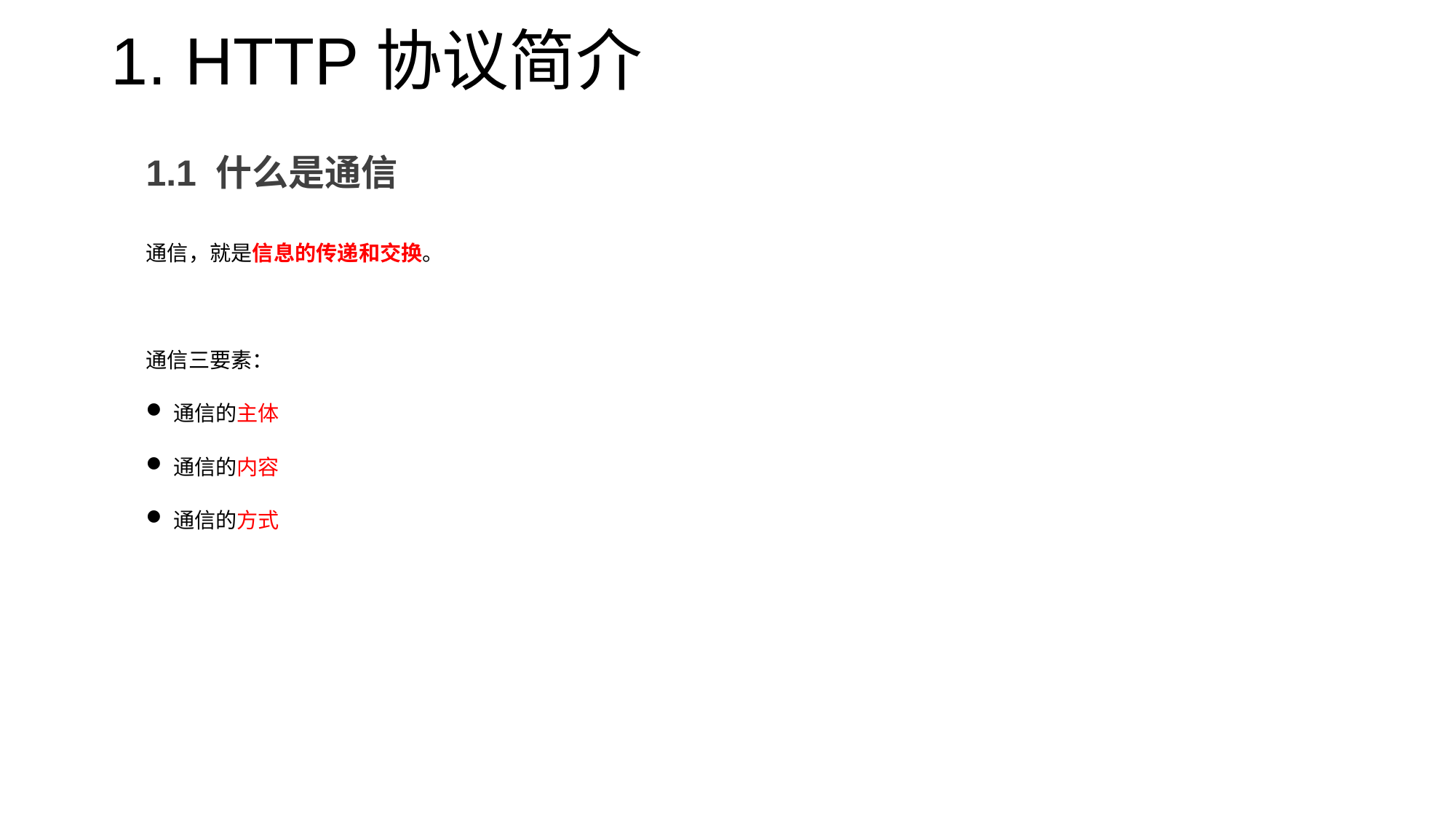

# 1. HTTP协议简介
1.1 什么是通信
通信，就是信息的传递和交换。

通信三要素：
通信的主体
通信的内容
通信的方式